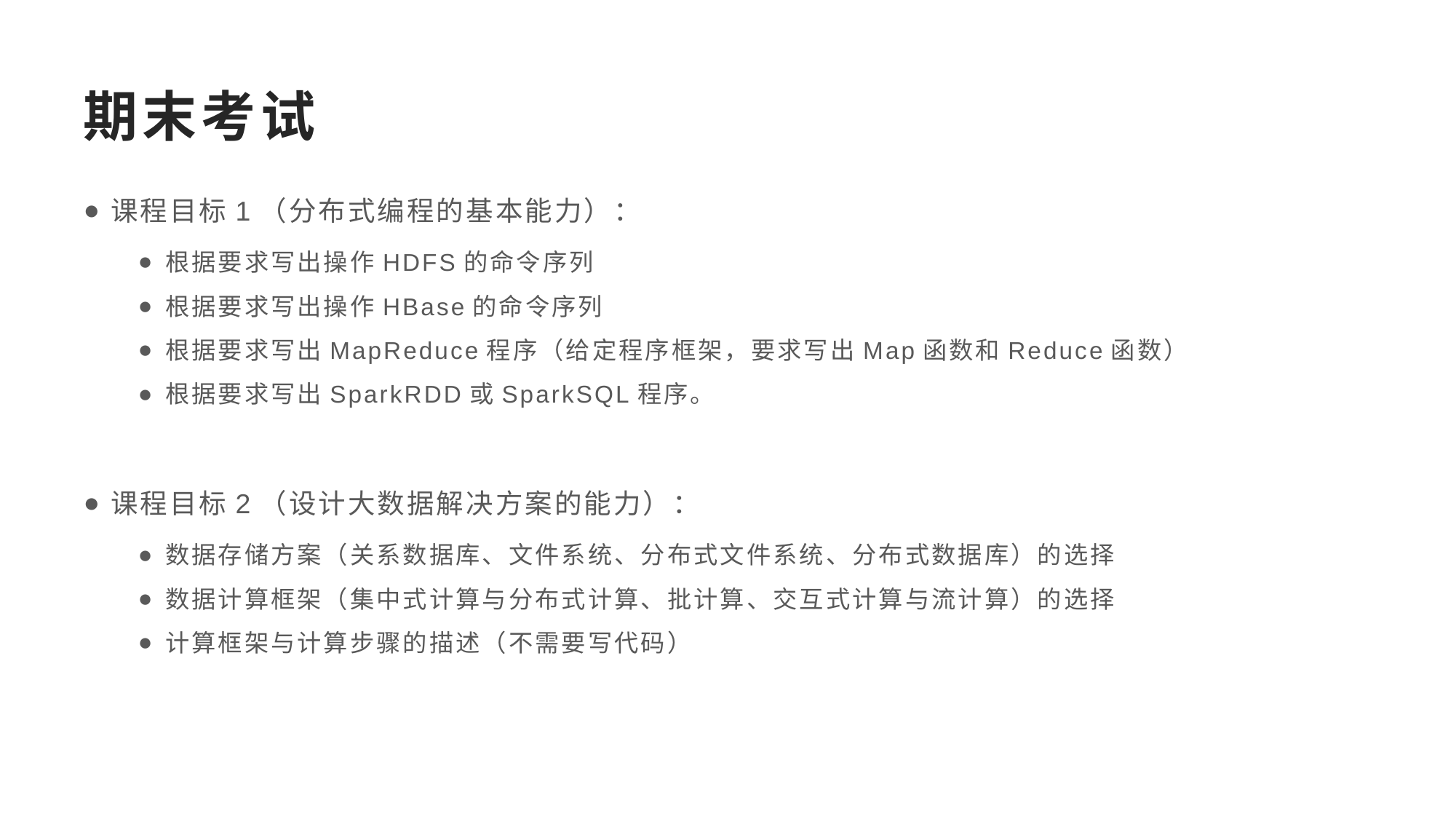

# 期末考试
课程目标1（分布式编程的基本能力）：
根据要求写出操作HDFS的命令序列
根据要求写出操作HBase的命令序列
根据要求写出MapReduce程序（给定程序框架，要求写出Map函数和Reduce函数）
根据要求写出SparkRDD或SparkSQL程序。

课程目标2（设计大数据解决方案的能力）：
数据存储方案（关系数据库、文件系统、分布式文件系统、分布式数据库）的选择
数据计算框架（集中式计算与分布式计算、批计算、交互式计算与流计算）的选择
计算框架与计算步骤的描述（不需要写代码）